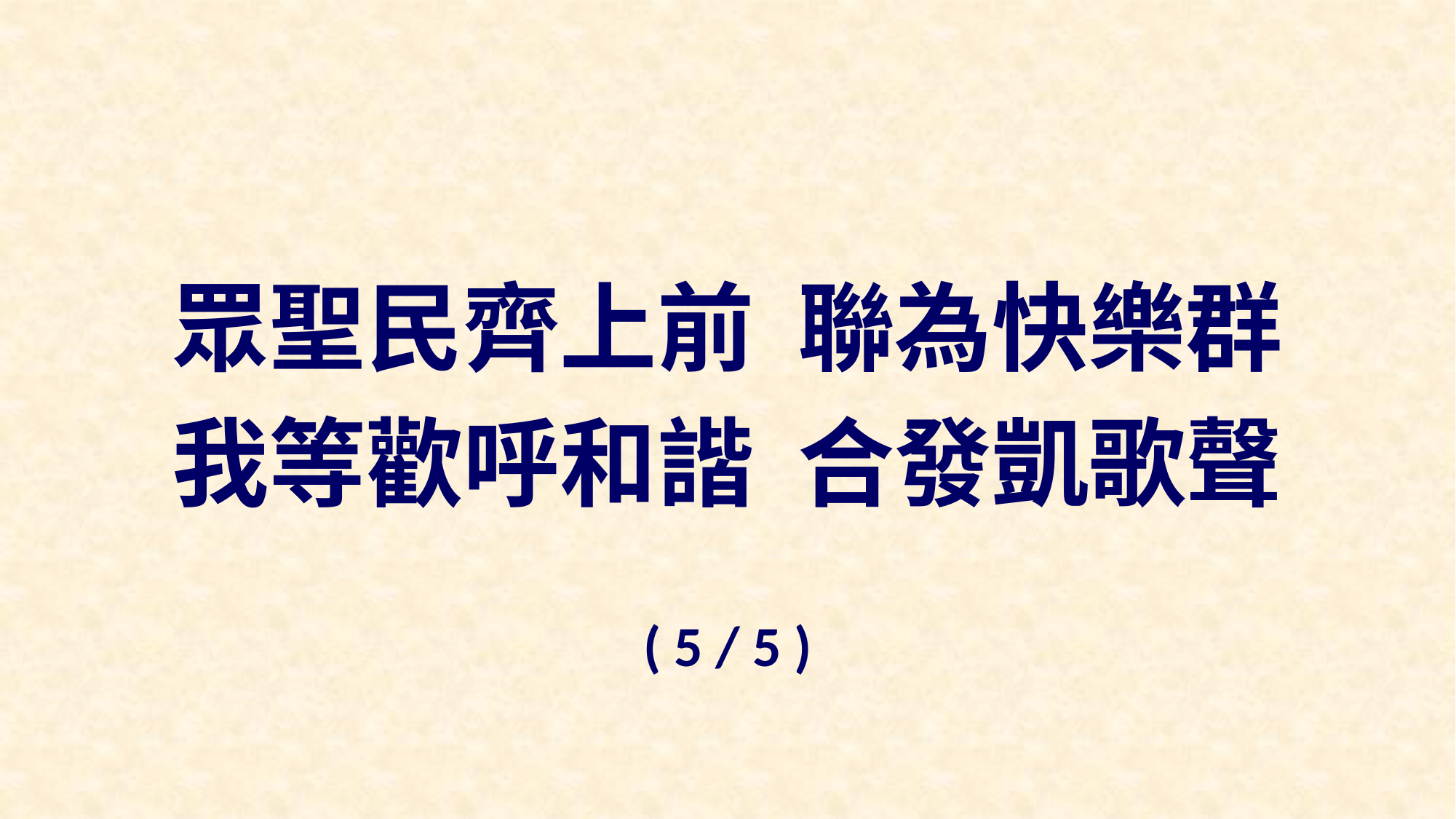

眾聖民齊上前  聯為快樂群
我等歡呼和諧  合發凱歌聲
( 5 / 5 )